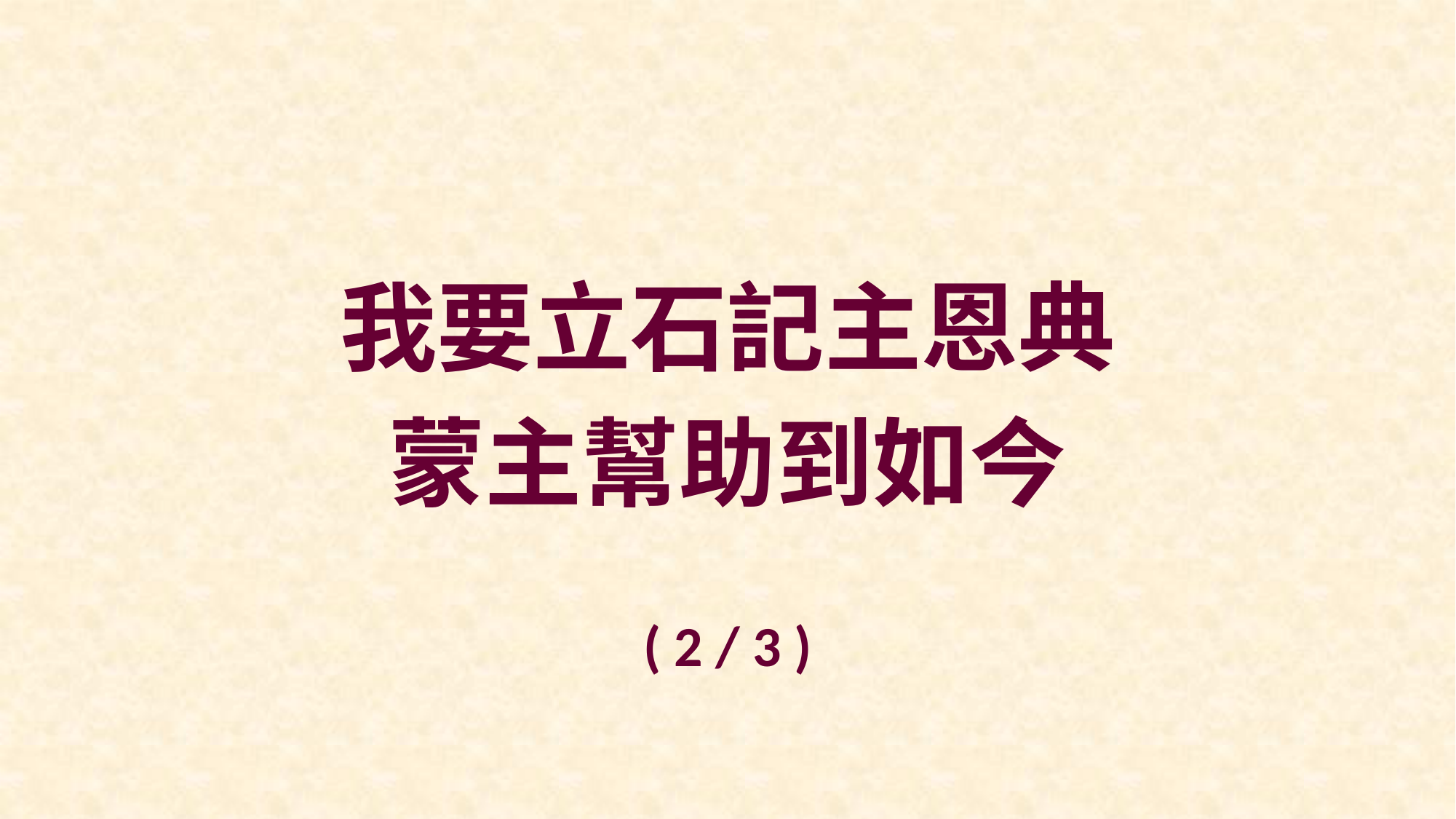

我要立石記主恩典
蒙主幫助到如今
( 2 / 3 )